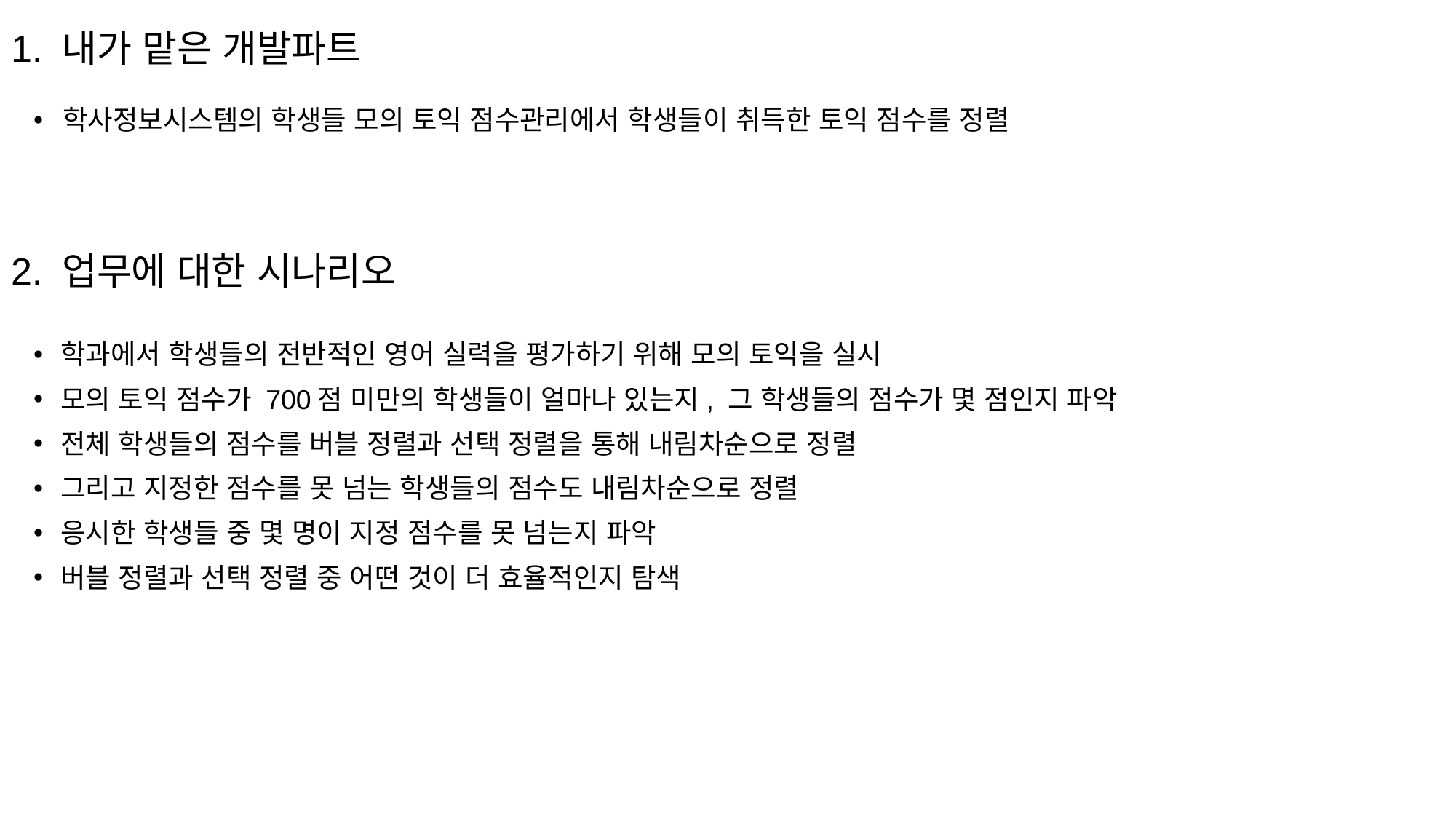

# 1. 내가 맡은 개발파트
학사정보시스템의 학생들 모의 토익 점수관리에서 학생들이 취득한 토익 점수를 정렬
2. 업무에 대한 시나리오

학과에서 학생들의 전반적인 영어 실력을 평가하기 위해 모의 토익을 실시
모의 토익 점수가 700점 미만의 학생들이 얼마나 있는지, 그 학생들의 점수가 몇 점인지 파악
전체 학생들의 점수를 버블 정렬과 선택 정렬을 통해 내림차순으로 정렬
그리고 지정한 점수를 못 넘는 학생들의 점수도 내림차순으로 정렬
응시한 학생들 중 몇 명이 지정 점수를 못 넘는지 파악
버블 정렬과 선택 정렬 중 어떤 것이 더 효율적인지 탐색